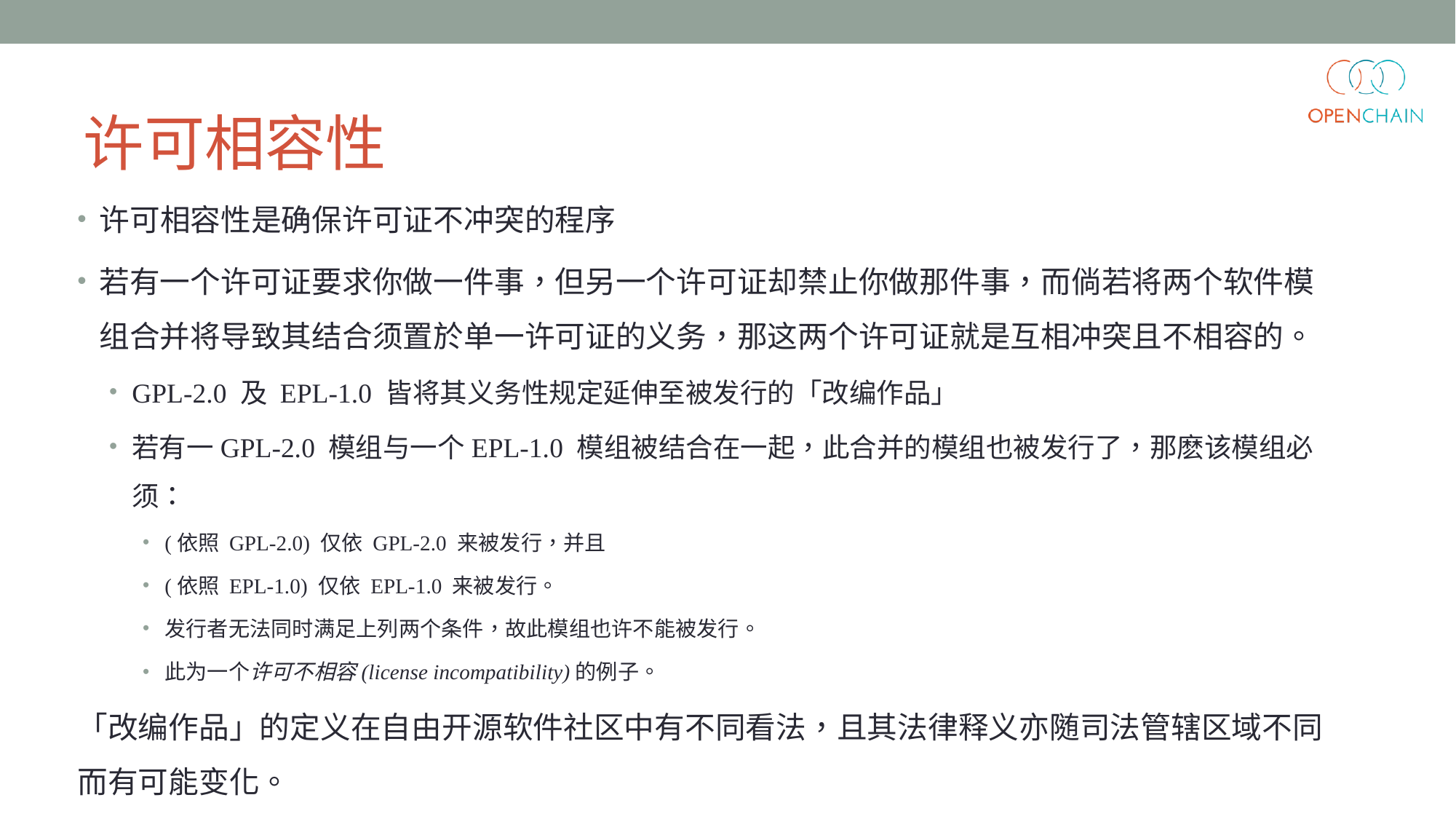

# 许可相容性
许可相容性是确保许可证不冲突的程序
若有一个许可证要求你做一件事，但另一个许可证却禁止你做那件事，而倘若将两个软件模组合并将导致其结合须置於单一许可证的义务，那这两个许可证就是互相冲突且不相容的。
GPL-2.0 及 EPL-1.0 皆将其义务性规定延伸至被发行的「改编作品」
若有一GPL-2.0 模组与一个EPL-1.0 模组被结合在一起，此合并的模组也被发行了，那麽该模组必须：
(依照 GPL-2.0) 仅依 GPL-2.0 来被发行，并且
(依照 EPL-1.0) 仅依 EPL-1.0 来被发行。
发行者无法同时满足上列两个条件，故此模组也许不能被发行。
此为一个许可不相容(license incompatibility)的例子。
「改编作品」的定义在自由开源软件社区中有不同看法，且其法律释义亦随司法管辖区域不同而有可能变化。